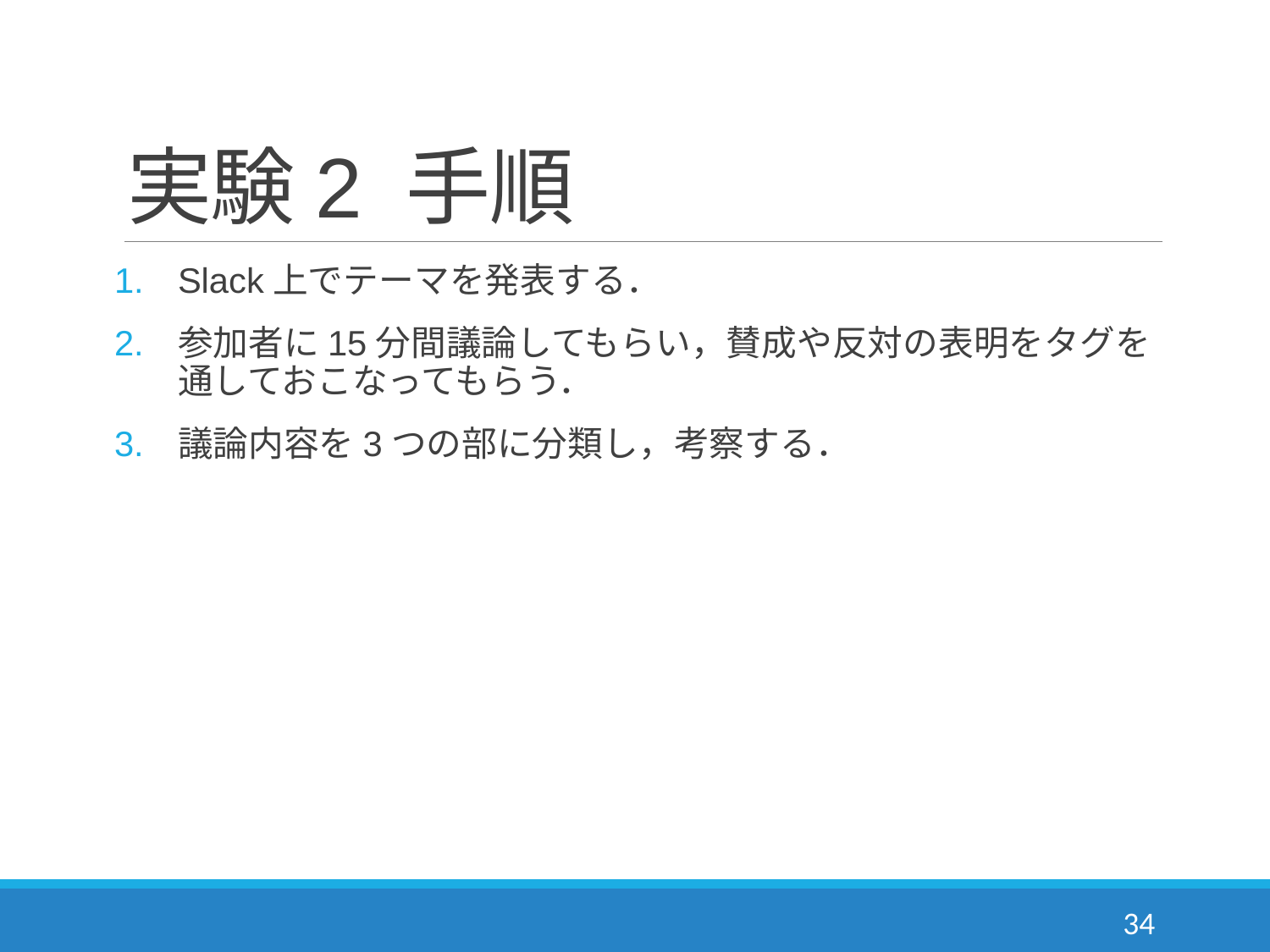

# 実験2 手順
Slack上でテーマを発表する．
参加者に15分間議論してもらい，賛成や反対の表明をタグを通しておこなってもらう．
議論内容を3つの部に分類し，考察する．

34